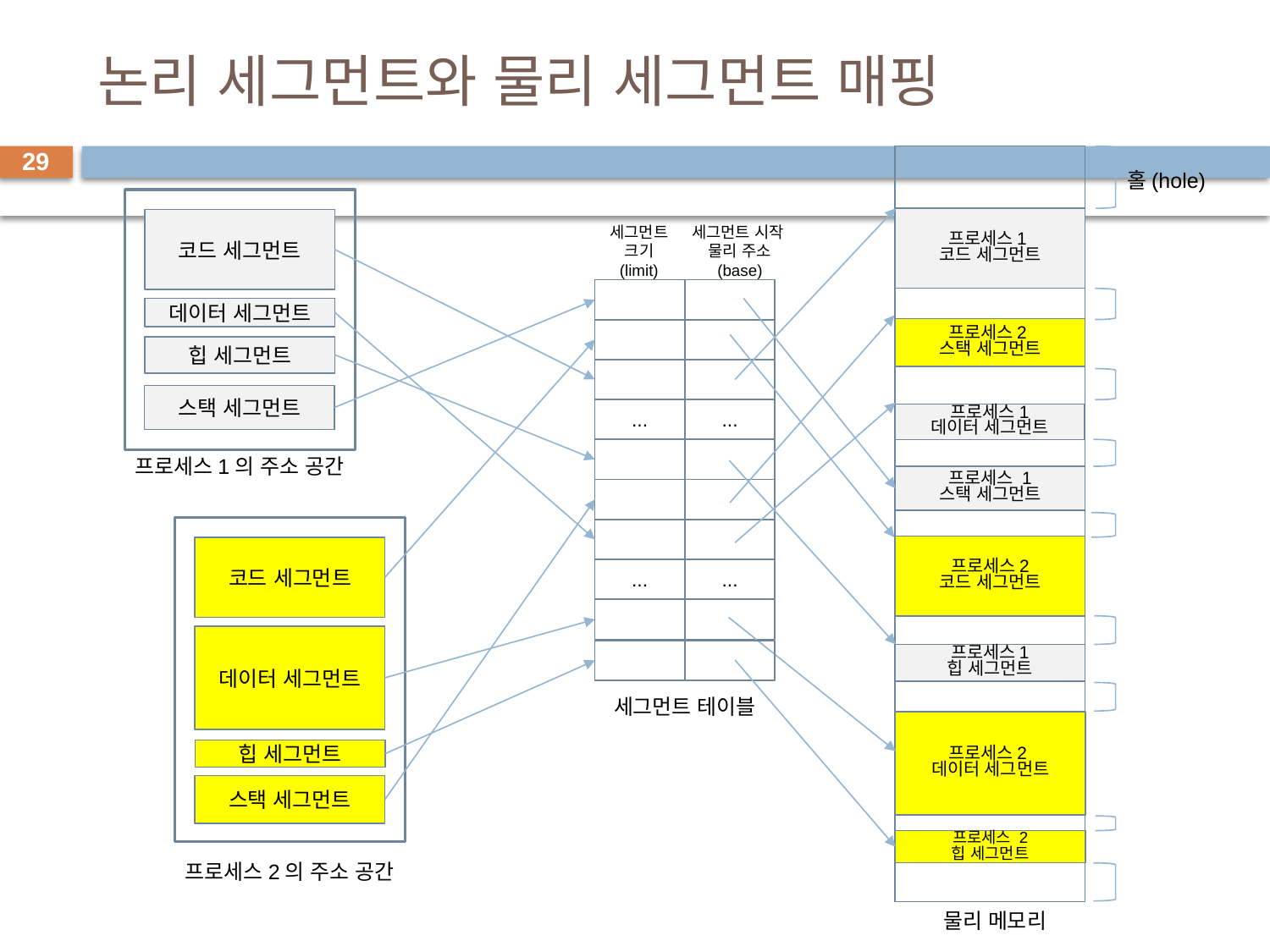

# 논리 세그먼트와 물리 세그먼트 매핑
29

홀(hole)

프로세스1
코드 세그먼트
코드 세그먼트
세그먼트
크기
(limit)
세그먼트 시작
물리 주소
(base)

데이터 세그먼트
프로세스2
스택 세그먼트

힙 세그먼트

스택 세그먼트
...
...
프로세스1
데이터 세그먼트

프로세스1의 주소 공간
프로세스 1
스택 세그먼트

프로세스2
코드 세그먼트
코드 세그먼트
...
...

데이터 세그먼트

프로세스1
힙 세그먼트

세그먼트 테이블
프로세스2
데이터 세그먼트
힙 세그먼트
스택 세그먼트

프로세스 2
힙 세그먼트
프로세스2의 주소 공간

물리 메모리